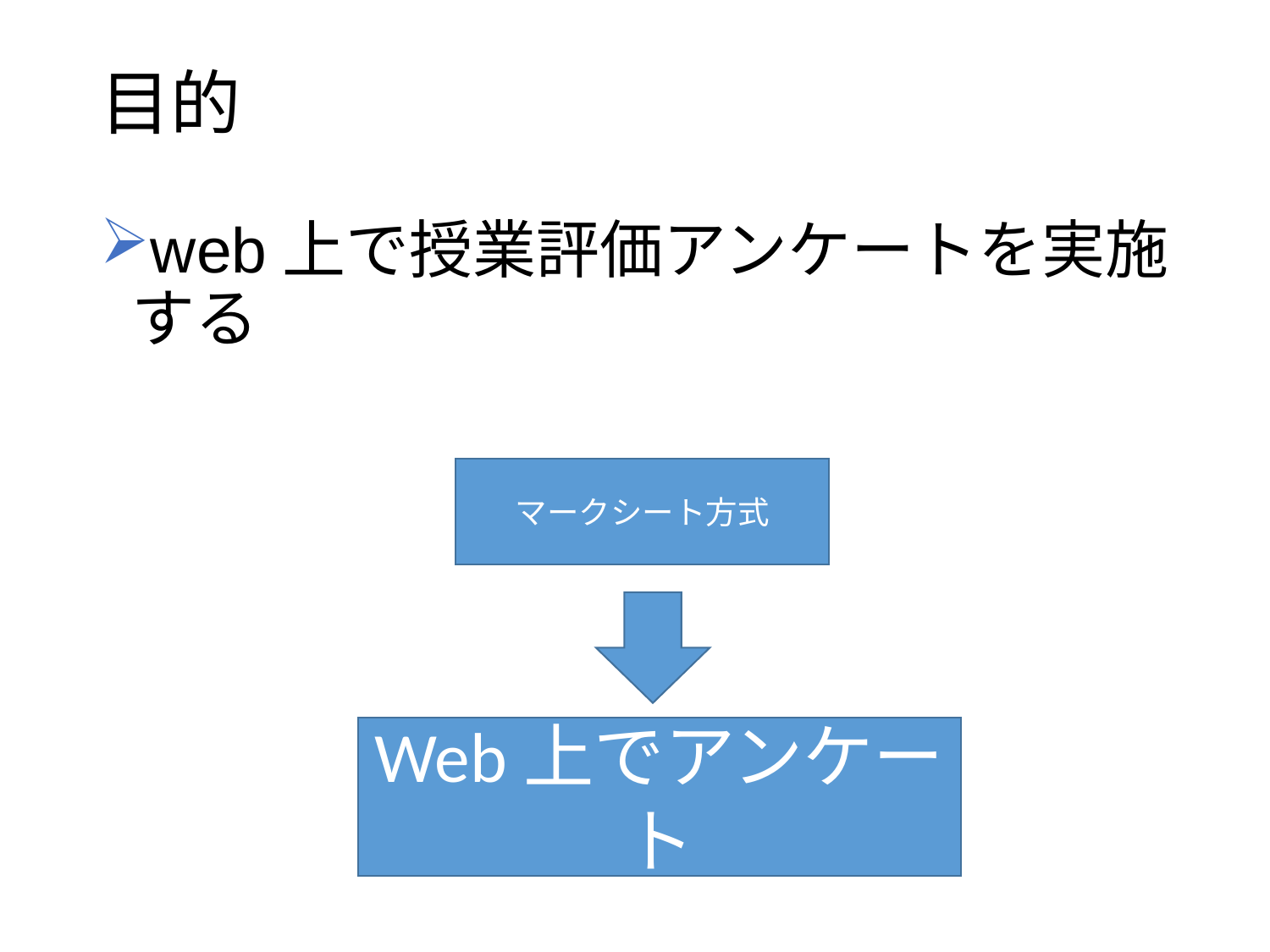

# 目的
web上で授業評価アンケートを実施する
マークシート方式

Web上でアンケート